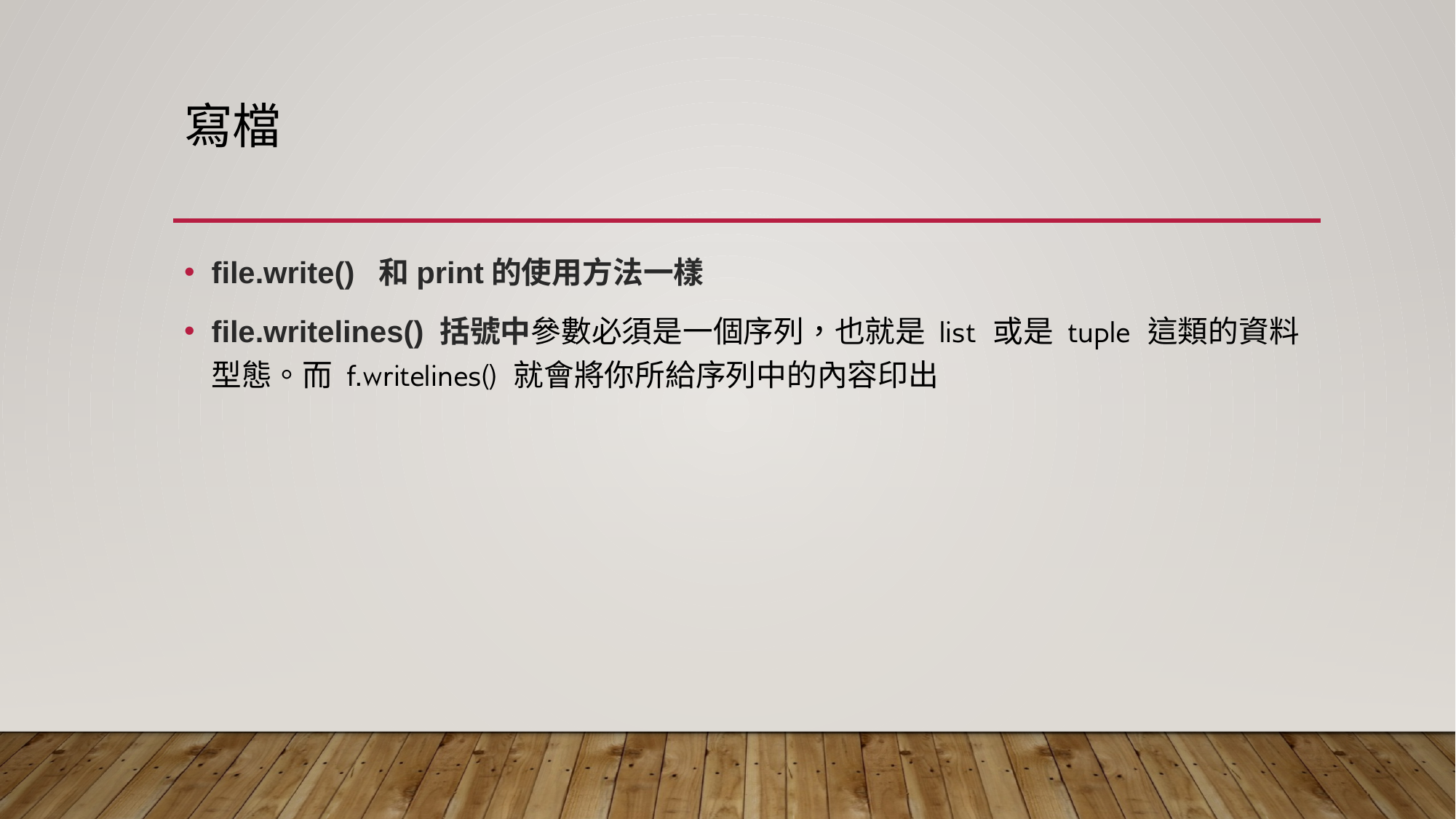

# 寫檔
file.write()  和print的使用方法一樣
file.writelines() 括號中參數必須是一個序列，也就是 list 或是 tuple 這類的資料型態。而 f.writelines() 就會將你所給序列中的內容印出